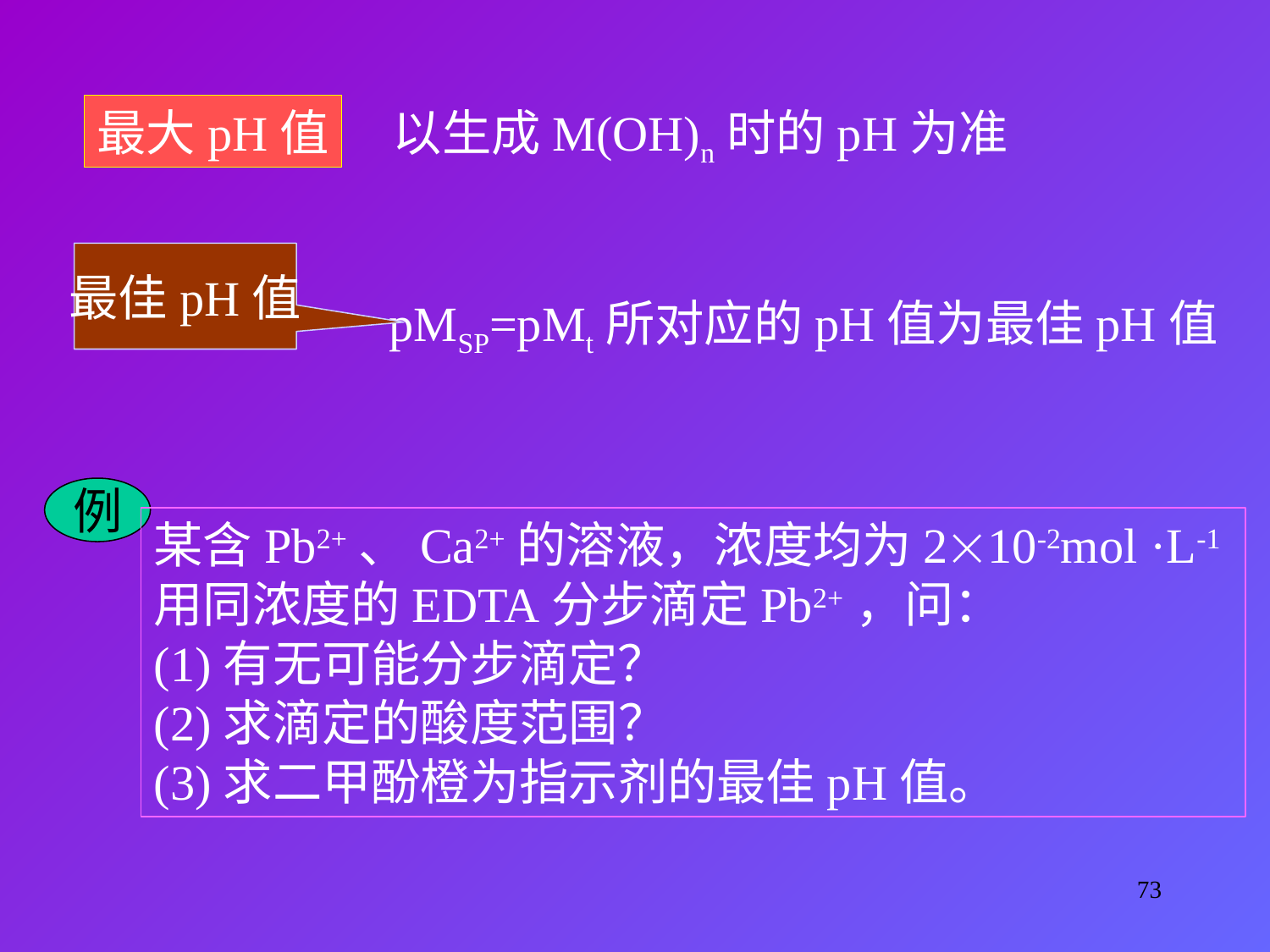

最大pH值
以生成M(OH)n时的pH为准
最佳pH值
pMSP=pMt所对应的pH值为最佳pH值
例
某含Pb2+、Ca2+的溶液，浓度均为2×10-2mol ·L-1
用同浓度的EDTA分步滴定Pb2+，问：
(1)有无可能分步滴定？
(2)求滴定的酸度范围？
(3)求二甲酚橙为指示剂的最佳pH值。
73